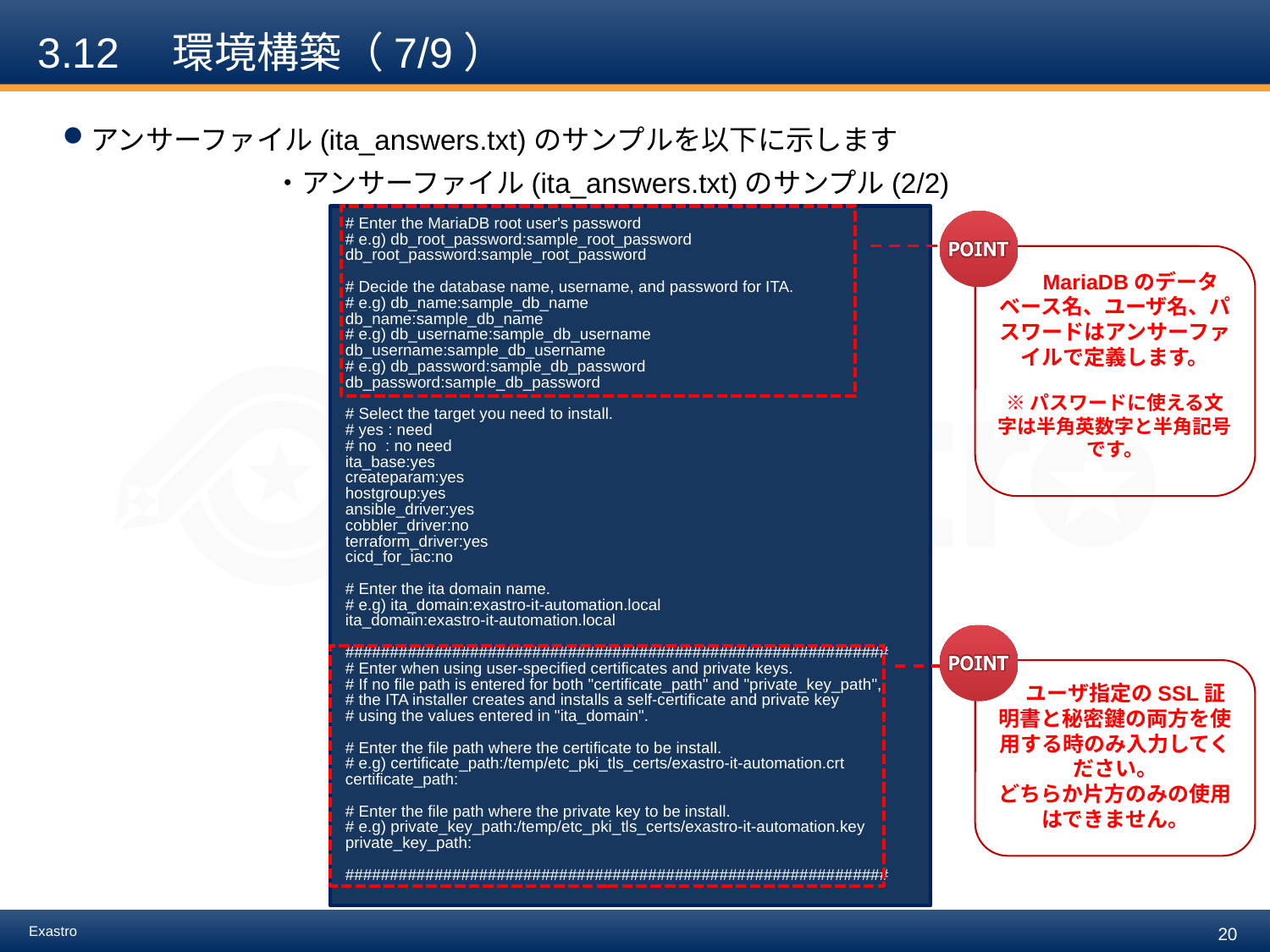

# 3.12　環境構築（7/9）
アンサーファイル(ita_answers.txt)のサンプルを以下に示します
	　　　・アンサーファイル(ita_answers.txt)のサンプル(2/2)

# Enter the MariaDB root user's password
# e.g) db_root_password:sample_root_password
db_root_password:sample_root_password

# Decide the database name, username, and password for ITA.
# e.g) db_name:sample_db_name
db_name:sample_db_name
# e.g) db_username:sample_db_username
db_username:sample_db_username
# e.g) db_password:sample_db_password
db_password:sample_db_password

# Select the target you need to install.
# yes : need
# no  : no need
ita_base:yes
createparam:yes
hostgroup:yes
ansible_driver:yes
cobbler_driver:no
terraform_driver:yes
cicd_for_iac:no

# Enter the ita domain name.
# e.g) ita_domain:exastro-it-automation.local
ita_domain:exastro-it-automation.local

#############################################################
# Enter when using user-specified certificates and private keys.
# If no file path is entered for both "certificate_path" and "private_key_path",
# the ITA installer creates and installs a self-certificate and private key
# using the values entered in "ita_domain".

# Enter the file path where the certificate to be install.
# e.g) certificate_path:/temp/etc_pki_tls_certs/exastro-it-automation.crt
certificate_path:

# Enter the file path where the private key to be install.
# e.g) private_key_path:/temp/etc_pki_tls_certs/exastro-it-automation.key
private_key_path:

#############################################################

　 MariaDBのデータベース名、ユーザ名、パスワードはアンサーファイルで定義します。

※パスワードに使える文字は半角英数字と半角記号
です。

　ユーザ指定のSSL証明書と秘密鍵の両方を使用する時のみ入力してください。
どちらか片方のみの使用はできません。